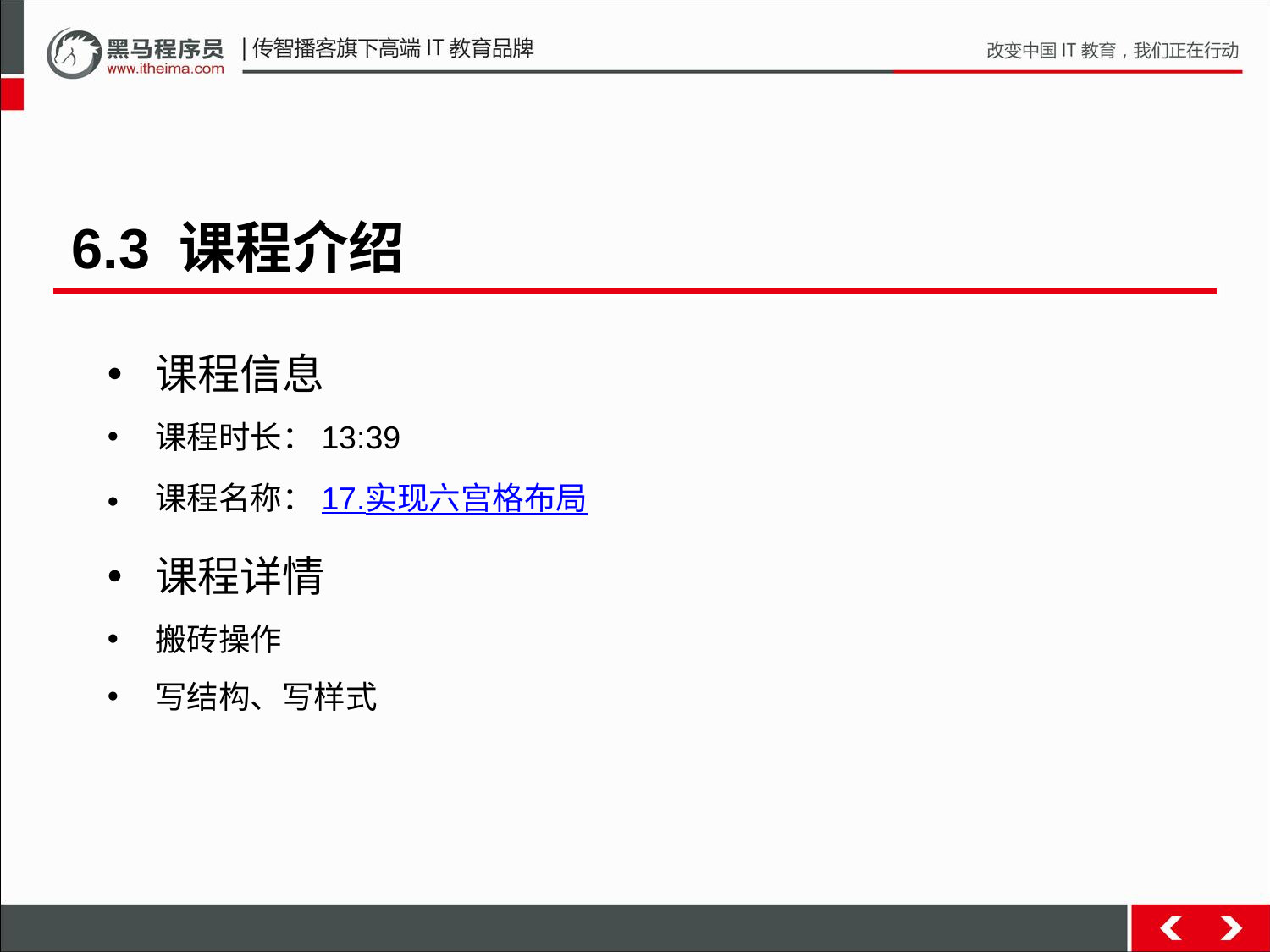

6.3 课程介绍
课程信息
课程时长：13:39
课程名称：17.实现六宫格布局
课程详情
搬砖操作
写结构、写样式